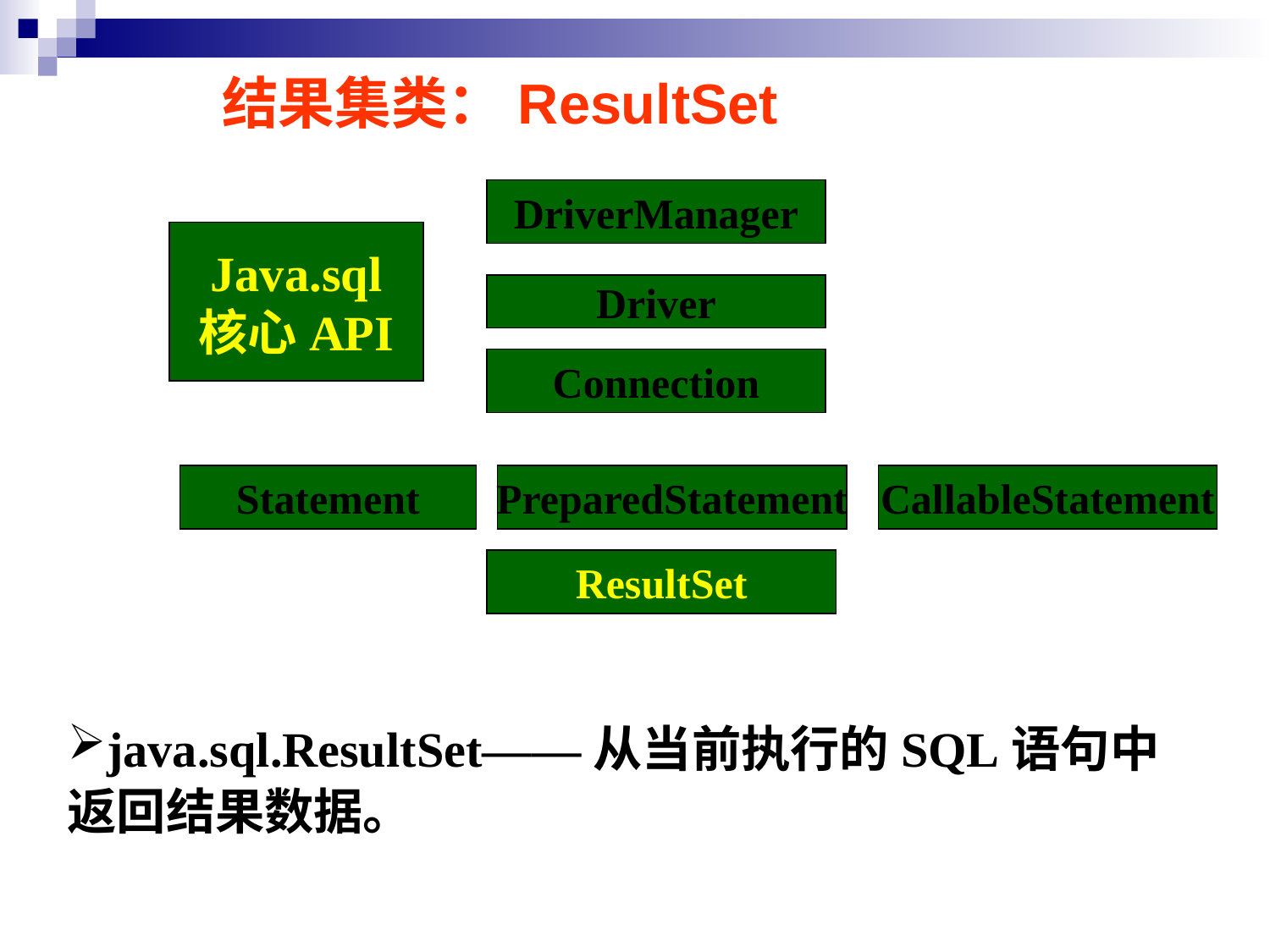

# 结果集类：ResultSet
DriverManager

Java.sql
核心API

Driver
Connection
Statement
PreparedStatement
CallableStatement
ResultSet
java.sql.ResultSet——从当前执行的SQL语句中返回结果数据。
21